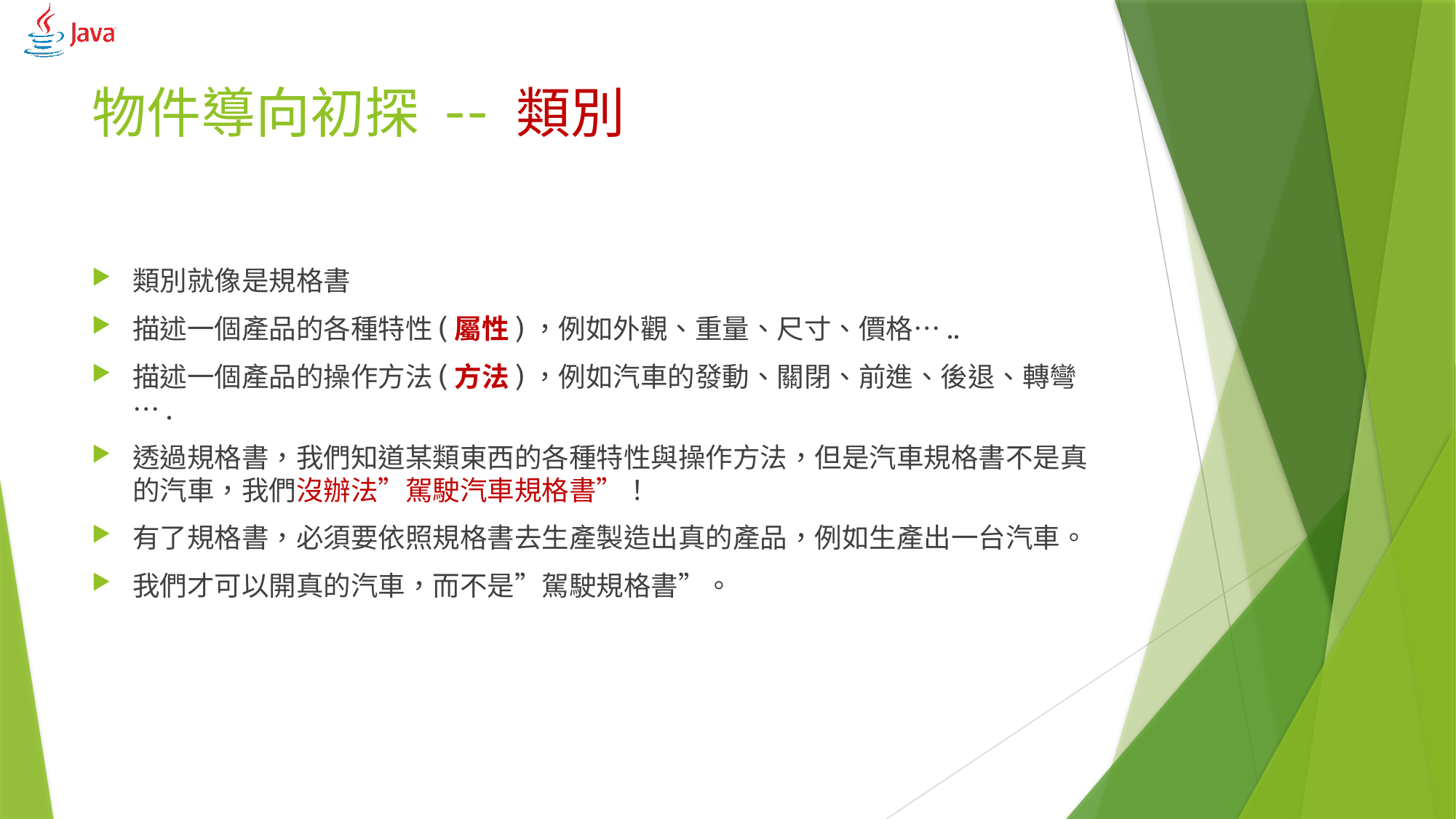

# 物件導向初探 -- 類別
類別就像是規格書
描述一個產品的各種特性(屬性)，例如外觀、重量、尺寸、價格…..
描述一個產品的操作方法(方法)，例如汽車的發動、關閉、前進、後退、轉彎….
透過規格書，我們知道某類東西的各種特性與操作方法，但是汽車規格書不是真的汽車，我們沒辦法”駕駛汽車規格書”！
有了規格書，必須要依照規格書去生產製造出真的產品，例如生產出一台汽車。
我們才可以開真的汽車，而不是”駕駛規格書”。